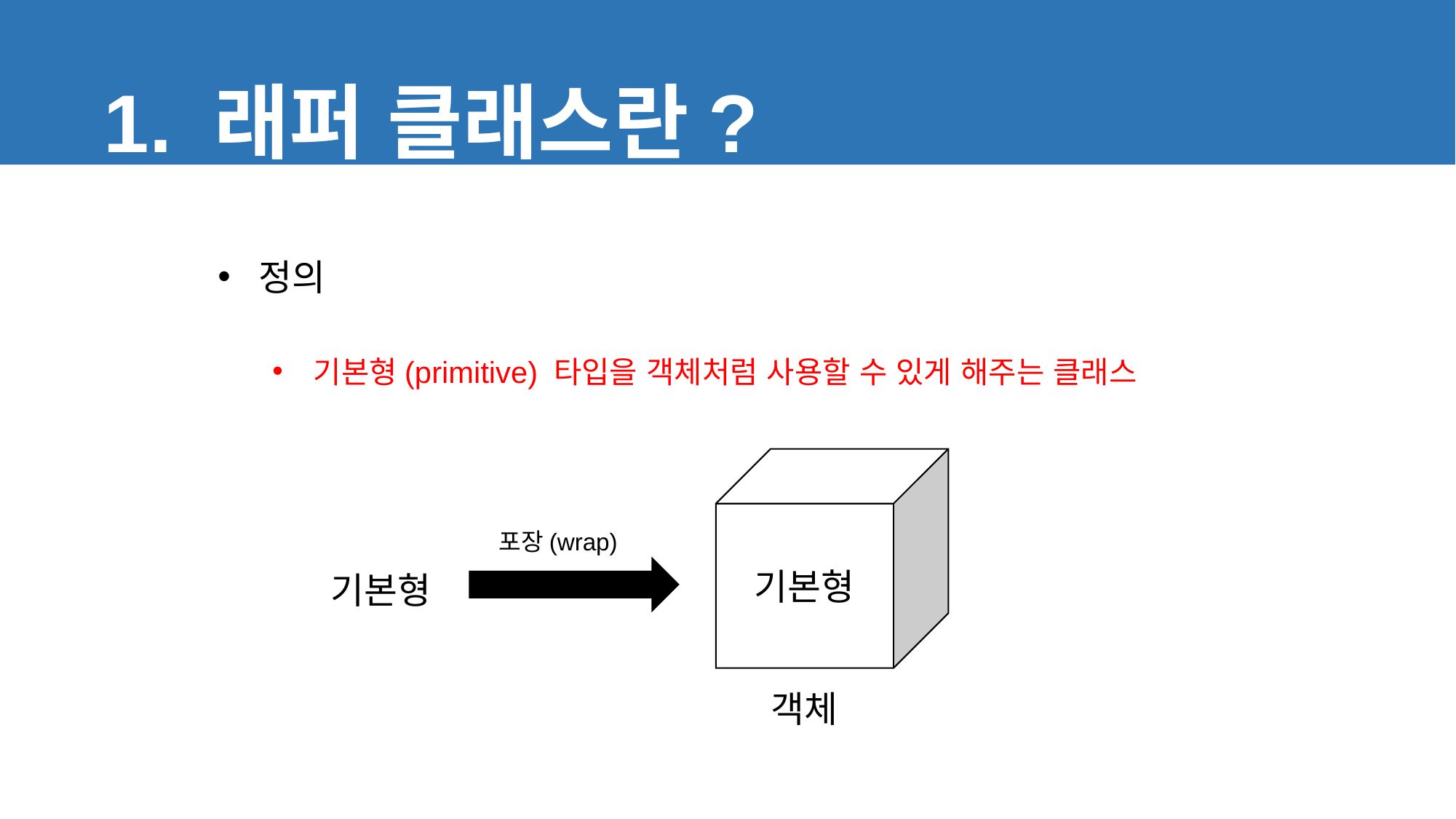

1. 래퍼 클래스란?
정의
기본형(primitive) 타입을 객체처럼 사용할 수 있게 해주는 클래스

포장(wrap)

기본형
기본형
객체